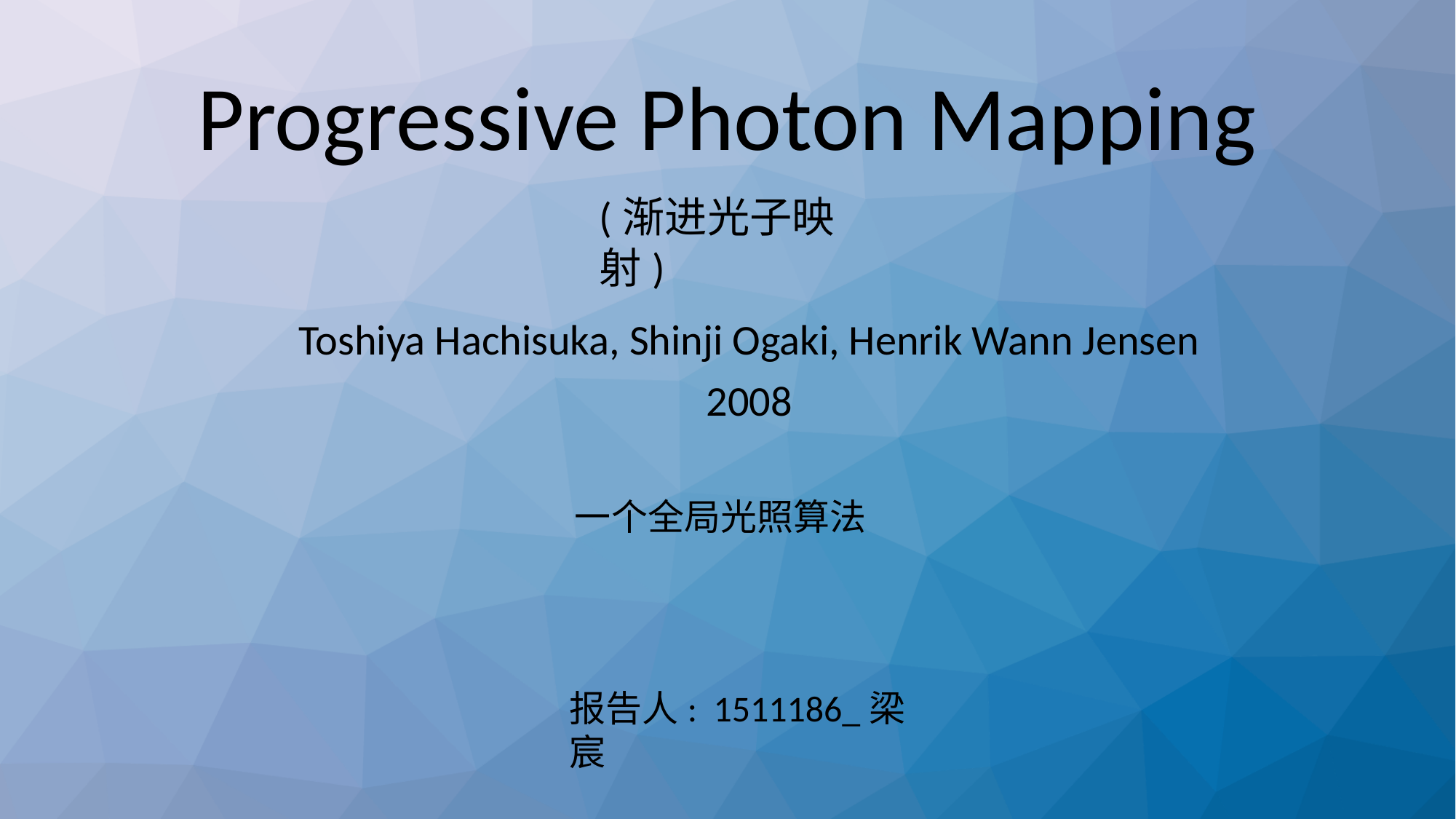

# Progressive Photon Mapping
(渐进光子映射)
Toshiya Hachisuka, Shinji Ogaki, Henrik Wann Jensen
2008
一个全局光照算法
报告人:  1511186_梁宸